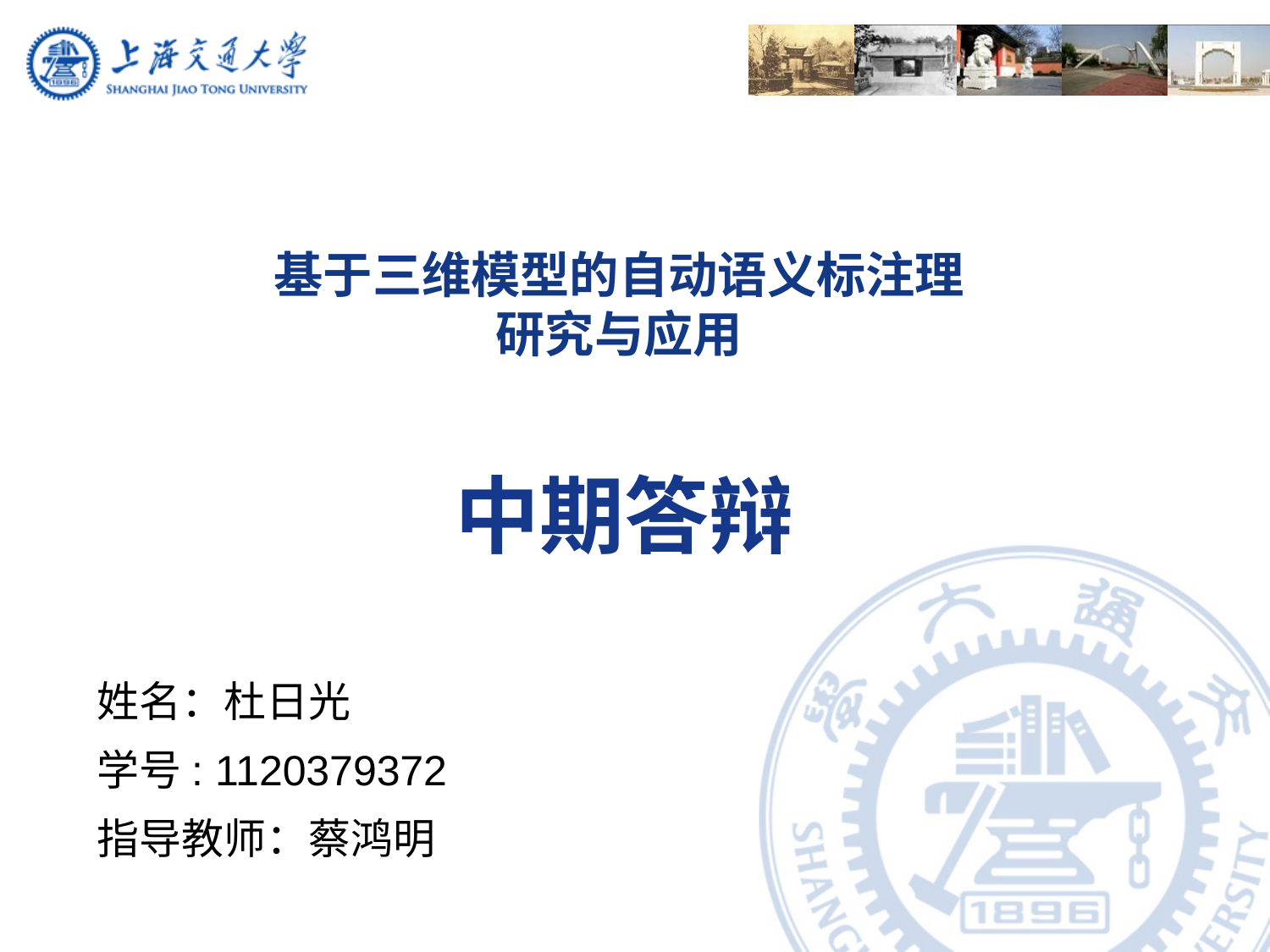

基于三维模型的自动语义标注理
研究与应用
中期答辩
姓名：杜日光
学号: 1120379372
指导教师：蔡鸿明